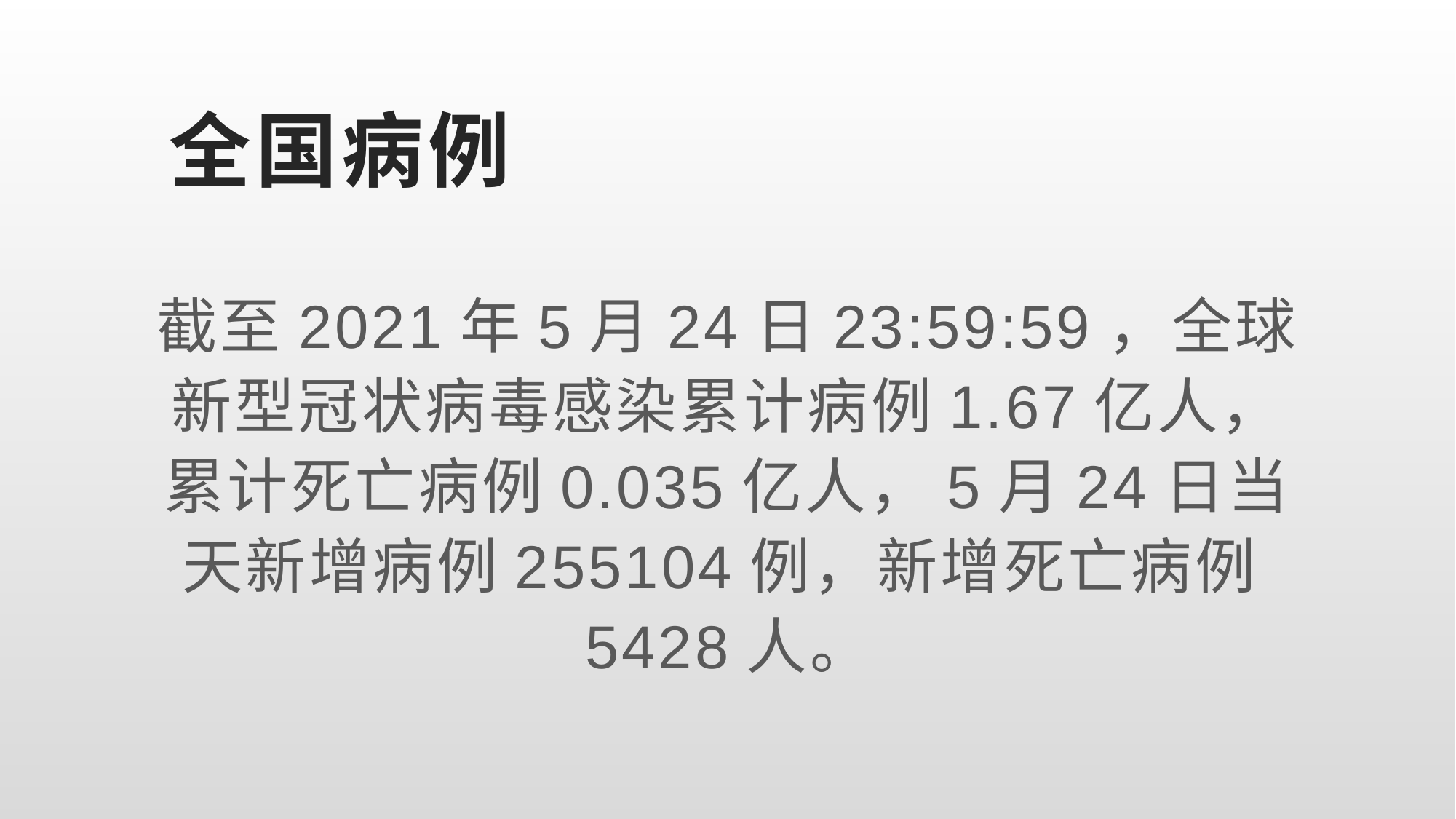

# 全国病例
截至2021年5月24日23:59:59，全球新型冠状病毒感染累计病例1.67亿人，累计死亡病例0.035亿人，5月24日当天新增病例255104例，新增死亡病例5428人。